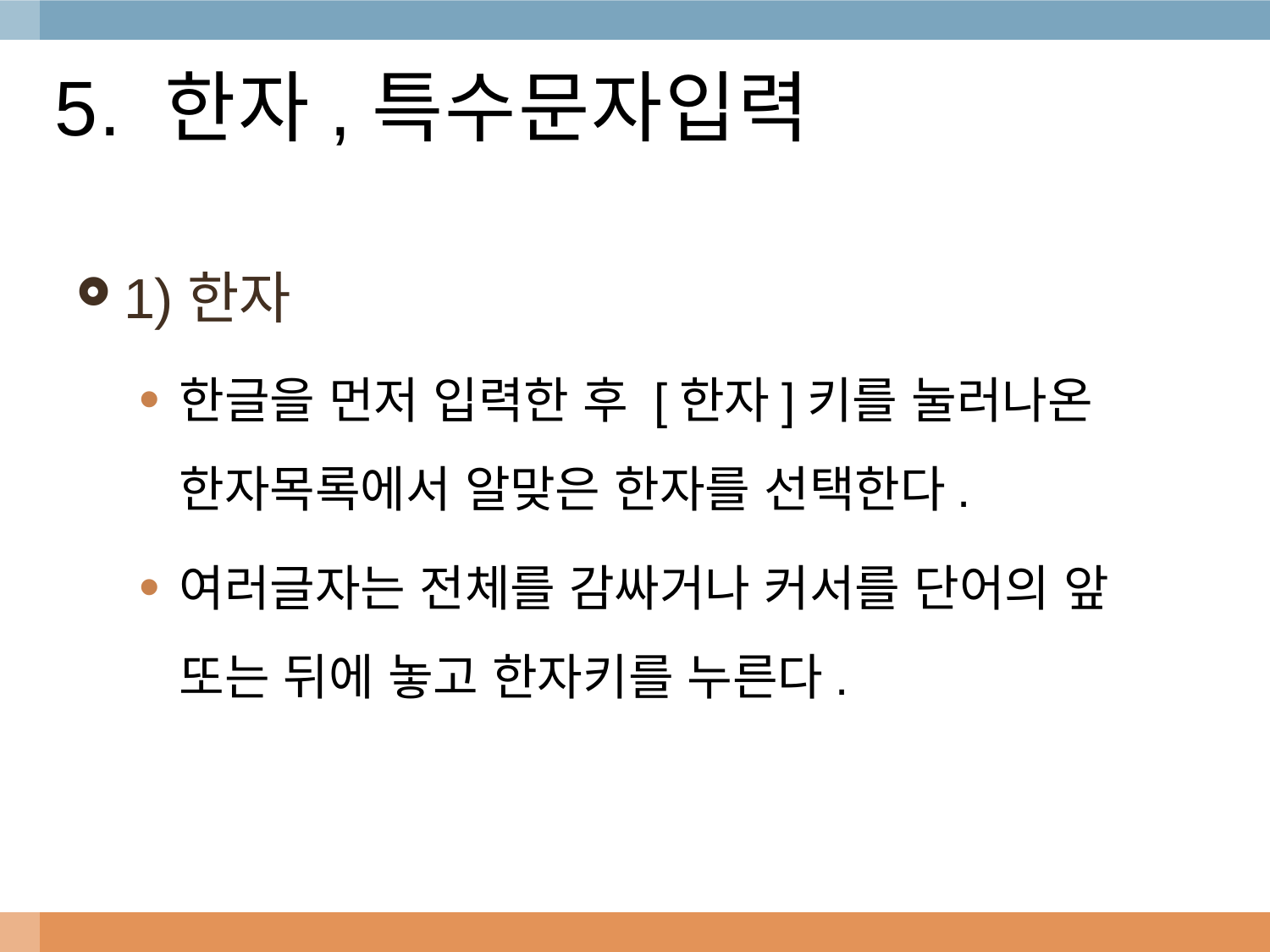

# 5. 한자,특수문자입력
1)한자
한글을 먼저 입력한 후 [한자]키를 눌러나온 한자목록에서 알맞은 한자를 선택한다.
여러글자는 전체를 감싸거나 커서를 단어의 앞 또는 뒤에 놓고 한자키를 누른다.